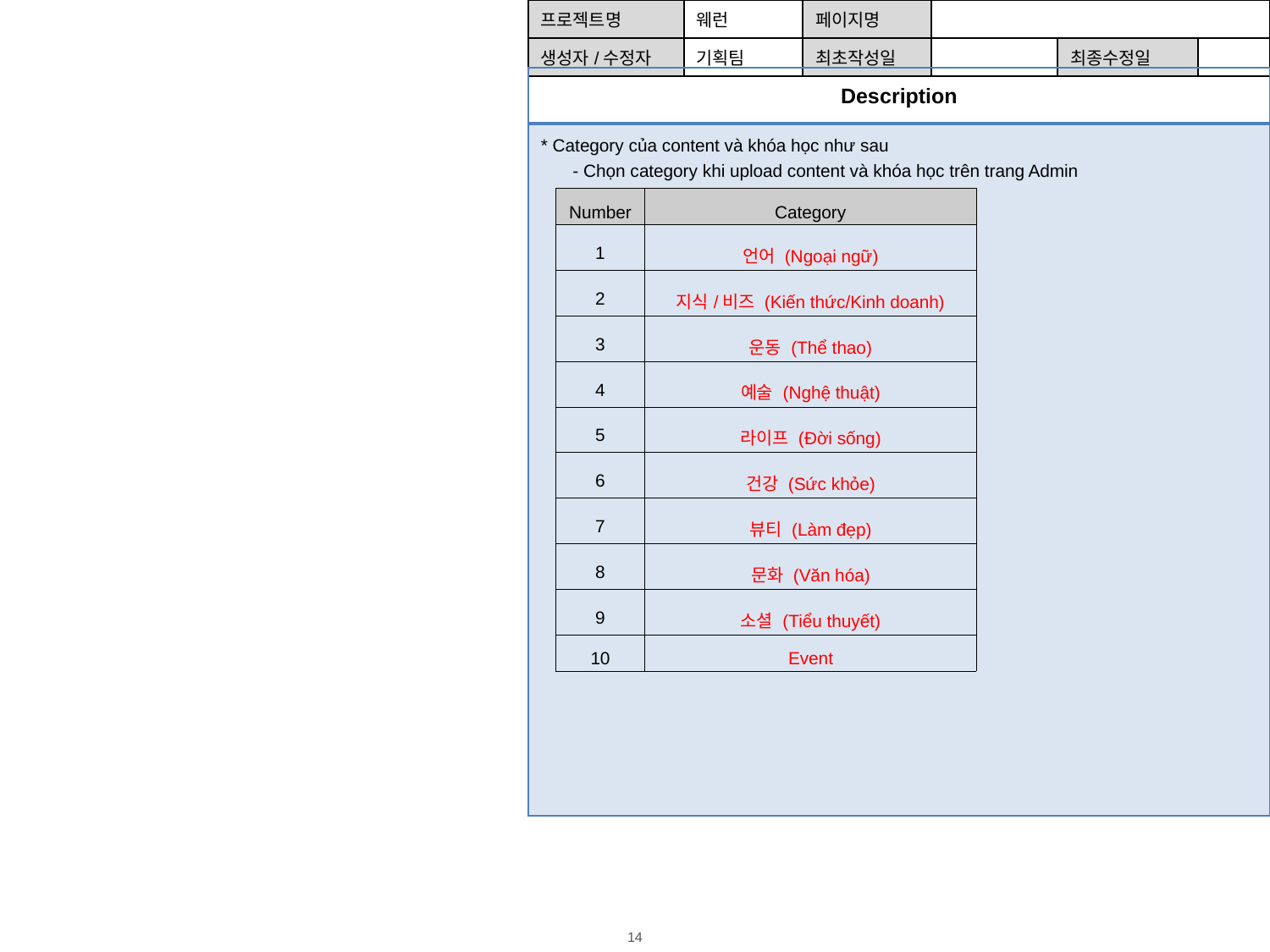

| 프로젝트명 | 웨런 | 페이지명 |  |  |  |
| --- | --- | --- | --- | --- | --- |
| 생성자/수정자 | 기획팀 | 최초작성일 |  | 최종수정일 |  |
| Description |
| --- |
| \* Category của content và khóa học như sau - Chọn category khi upload content và khóa học trên trang Admin |
| Number | Category |
| --- | --- |
| 1 | 언어 (Ngoại ngữ) |
| 2 | 지식/비즈 (Kiến thức/Kinh doanh) |
| 3 | 운동 (Thể thao) |
| 4 | 예술 (Nghệ thuật) |
| 5 | 라이프 (Đời sống) |
| 6 | 건강 (Sức khỏe) |
| 7 | 뷰티 (Làm đẹp) |
| 8 | 문화 (Văn hóa) |
| 9 | 소셜 (Tiểu thuyết) |
| 10 | Event |